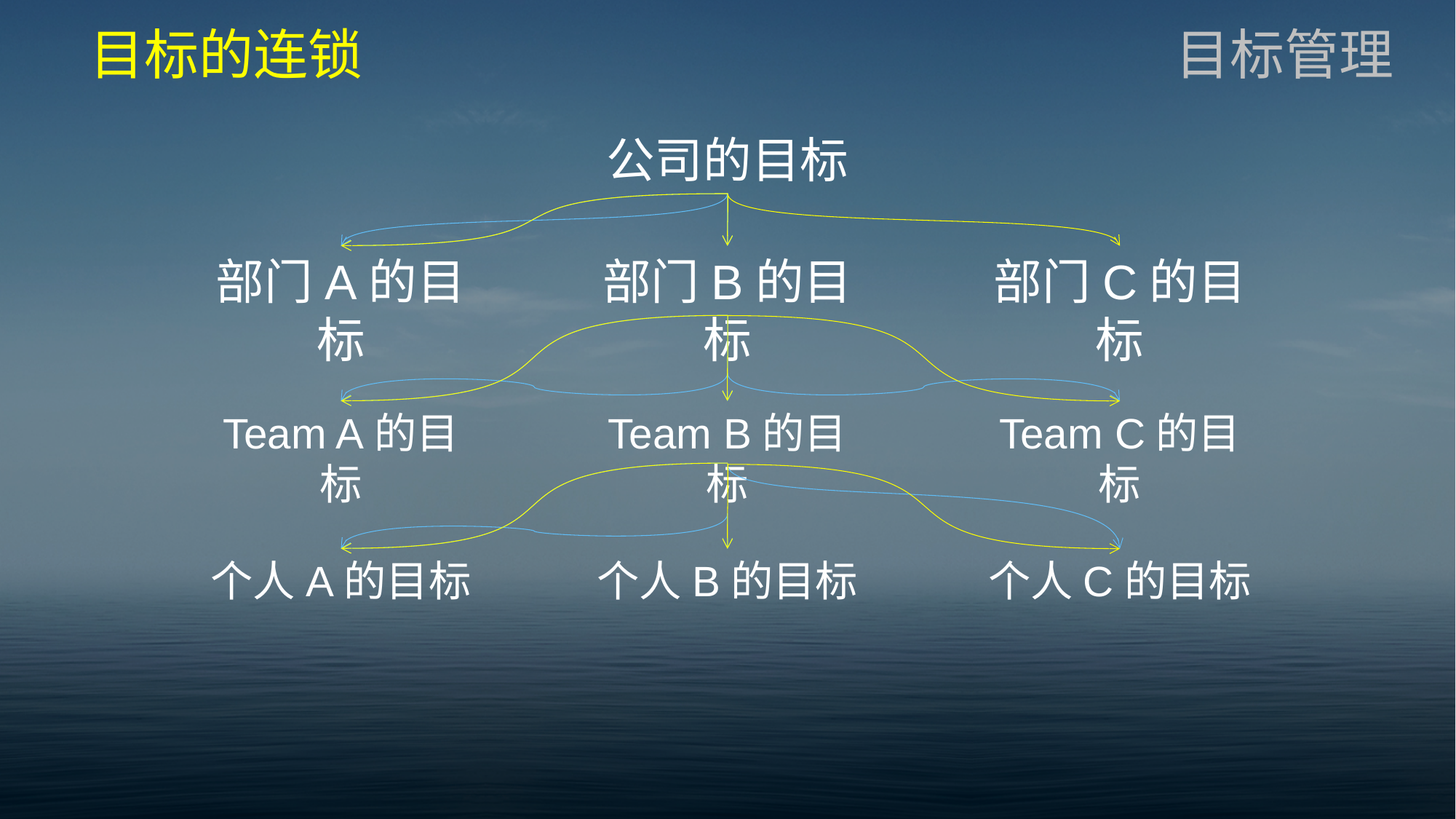

目标的连锁
目标管理
公司的目标
部门A的目标
部门B的目标
部门C的目标
Team A的目标
Team B的目标
Team C的目标
个人A的目标
个人B的目标
个人C的目标